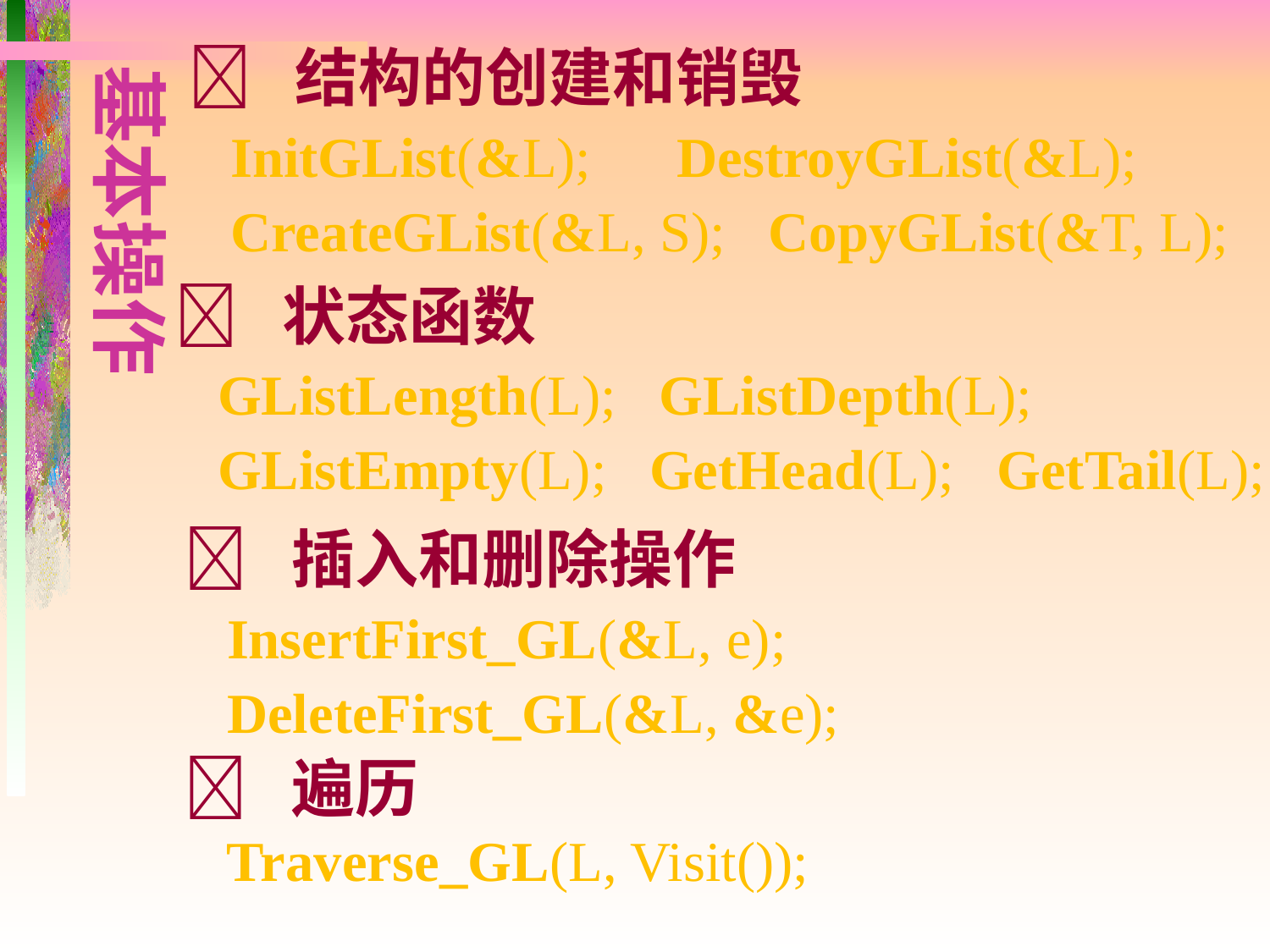

•  结构的创建和销毁
   InitGList(&L);      DestroyGList(&L);
   CreateGList(&L, S);   CopyGList(&T, L);
基本操作
•  状态函数
   GListLength(L);   GListDepth(L);
   GListEmpty(L);   GetHead(L);   GetTail(L);
•  插入和删除操作
   InsertFirst_GL(&L, e);
   DeleteFirst_GL(&L, &e);
•  遍历
   Traverse_GL(L, Visit());